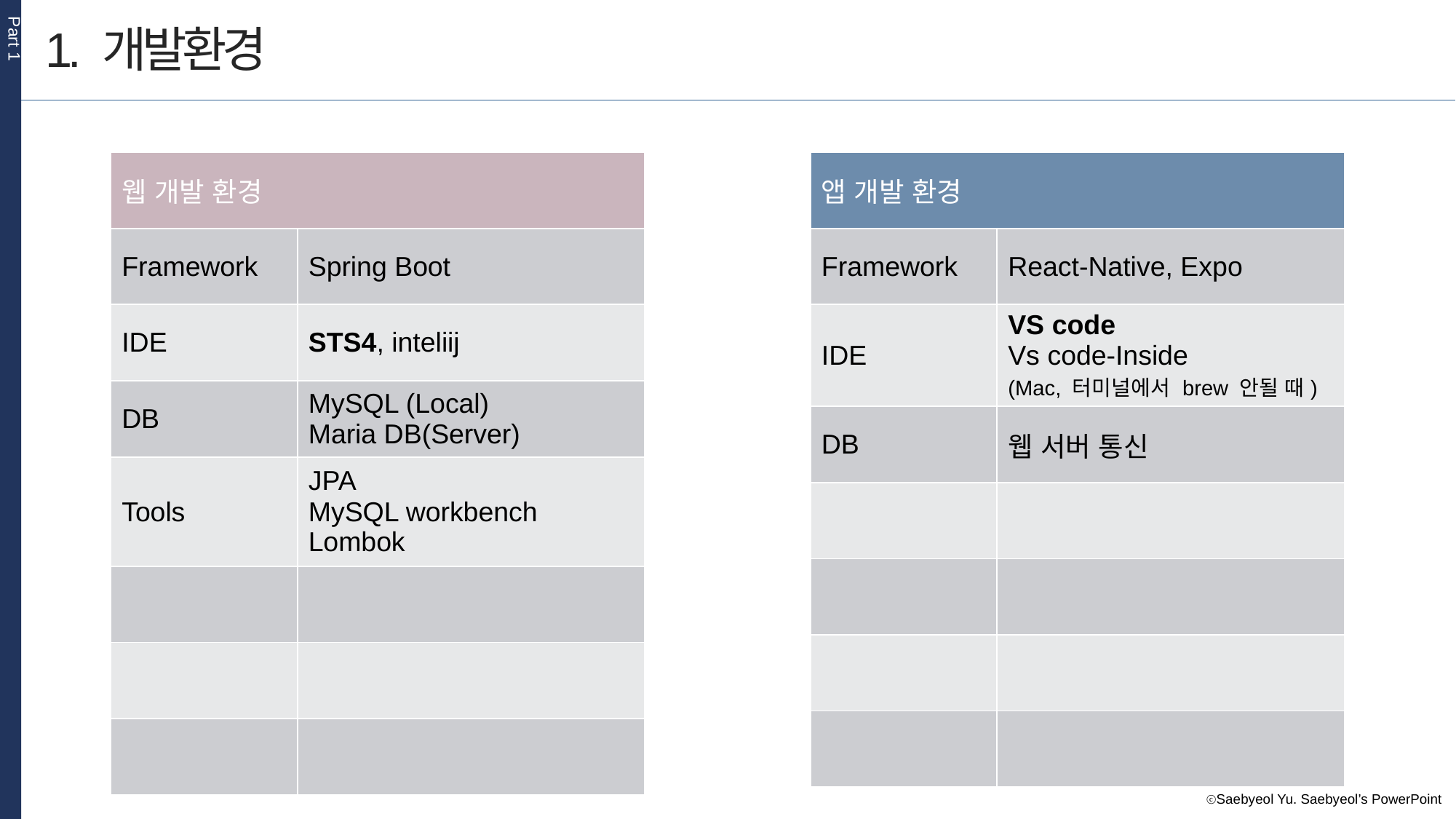

Part 1
1. 개발환경
| 웹 개발 환경 |  |
| --- | --- |
| Framework | Spring Boot |
| IDE | STS4, inteliij |
| DB | MySQL (Local) Maria DB(Server) |
| Tools | JPA MySQL workbench Lombok |
|  |  |
|  |  |
|  |  |
| 앱 개발 환경 |  |
| --- | --- |
| Framework | React-Native, Expo |
| IDE | VS code Vs code-Inside (Mac, 터미널에서 brew 안될 때) |
| DB | 웹 서버 통신 |
|  |  |
|  |  |
|  |  |
|  |  |